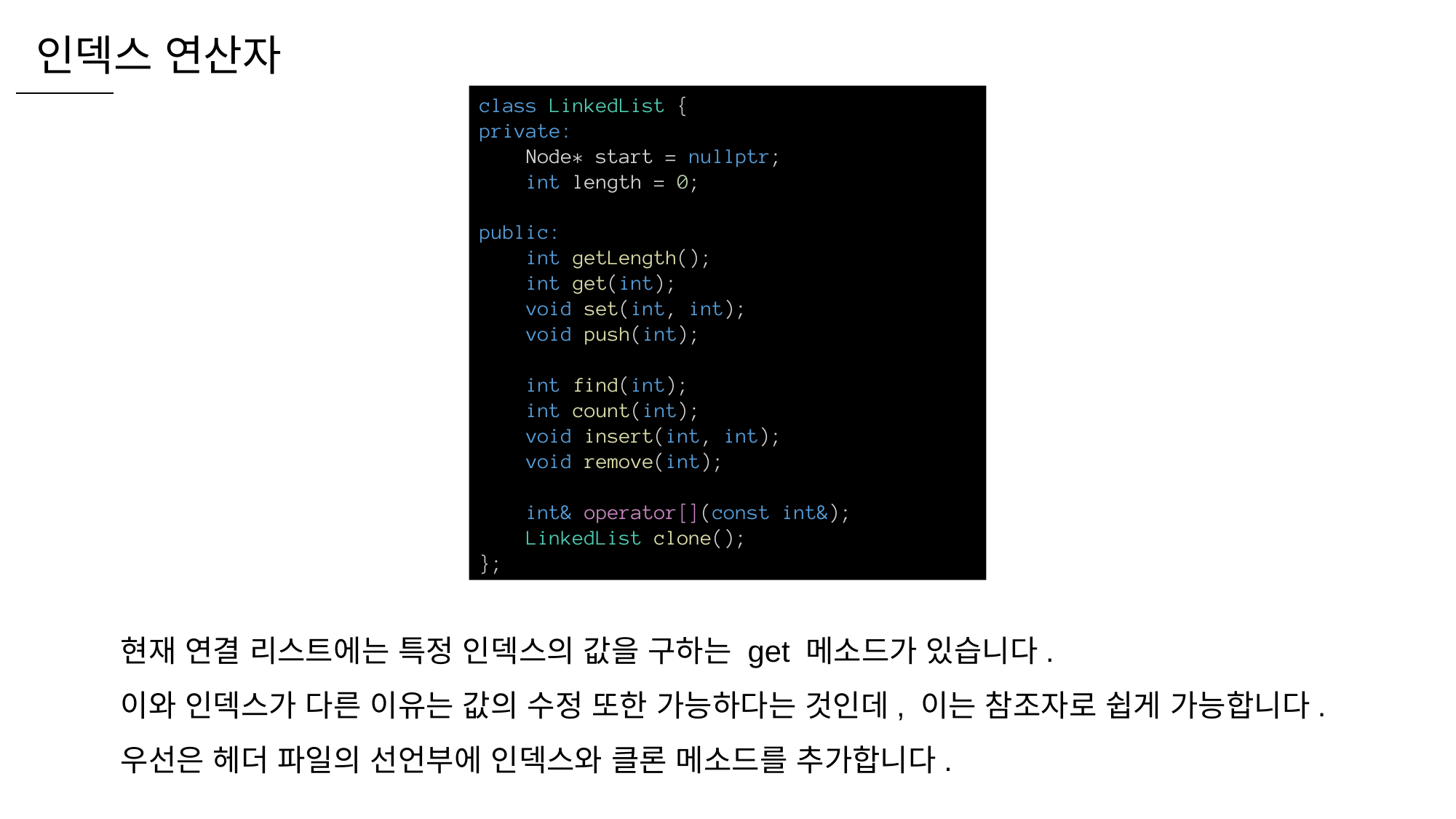

인덱스 연산자
class LinkedList {
private:
    Node* start = nullptr;
    int length = 0;
public:
    int getLength();
    int get(int);
    void set(int, int);
    void push(int);
    int find(int);
    int count(int);
    void insert(int, int);
    void remove(int);

    int& operator[](const int&);
    LinkedList clone();
};
현재 연결 리스트에는 특정 인덱스의 값을 구하는 get 메소드가 있습니다.
이와 인덱스가 다른 이유는 값의 수정 또한 가능하다는 것인데, 이는 참조자로 쉽게 가능합니다.
우선은 헤더 파일의 선언부에 인덱스와 클론 메소드를 추가합니다.